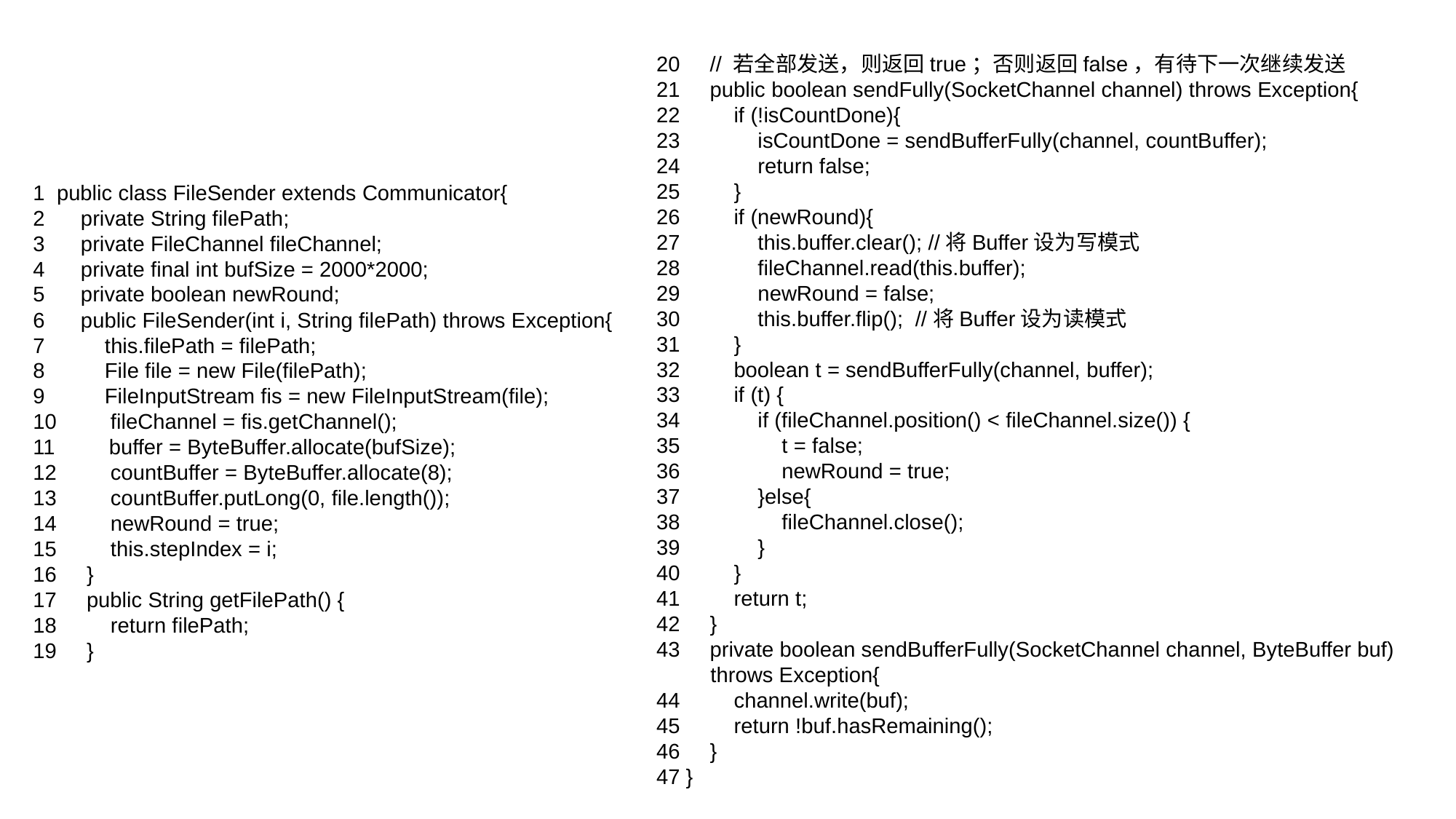

20     // 若全部发送，则返回true；否则返回false，有待下一次继续发送
21     public boolean sendFully(SocketChannel channel) throws Exception{
22         if (!isCountDone){
23             isCountDone = sendBufferFully(channel, countBuffer);
24             return false;
25         }
26         if (newRound){
27             this.buffer.clear(); //将Buffer设为写模式
28             fileChannel.read(this.buffer);
29             newRound = false;
30             this.buffer.flip();  //将Buffer设为读模式
31         }
32         boolean t = sendBufferFully(channel, buffer);
33         if (t) {
34             if (fileChannel.position() < fileChannel.size()) {
35                 t = false;
36                 newRound = true;
37             }else{
38                 fileChannel.close();
39             }
40         }
41         return t;
42     }
43     private boolean sendBufferFully(SocketChannel channel, ByteBuffer buf)
         throws Exception{
44         channel.write(buf);
45         return !buf.hasRemaining();
46     }
47 }
1  public class FileSender extends Communicator{
2      private String filePath;
3      private FileChannel fileChannel;
4      private final int bufSize = 2000*2000;
5      private boolean newRound;
6      public FileSender(int i, String filePath) throws Exception{
7          this.filePath = filePath;
8          File file = new File(filePath);
9          FileInputStream fis = new FileInputStream(file);
10         fileChannel = fis.getChannel();
11         buffer = ByteBuffer.allocate(bufSize);
12         countBuffer = ByteBuffer.allocate(8);
13         countBuffer.putLong(0, file.length());
14         newRound = true;
15         this.stepIndex = i;
16     }
17     public String getFilePath() {
18         return filePath;
19     }